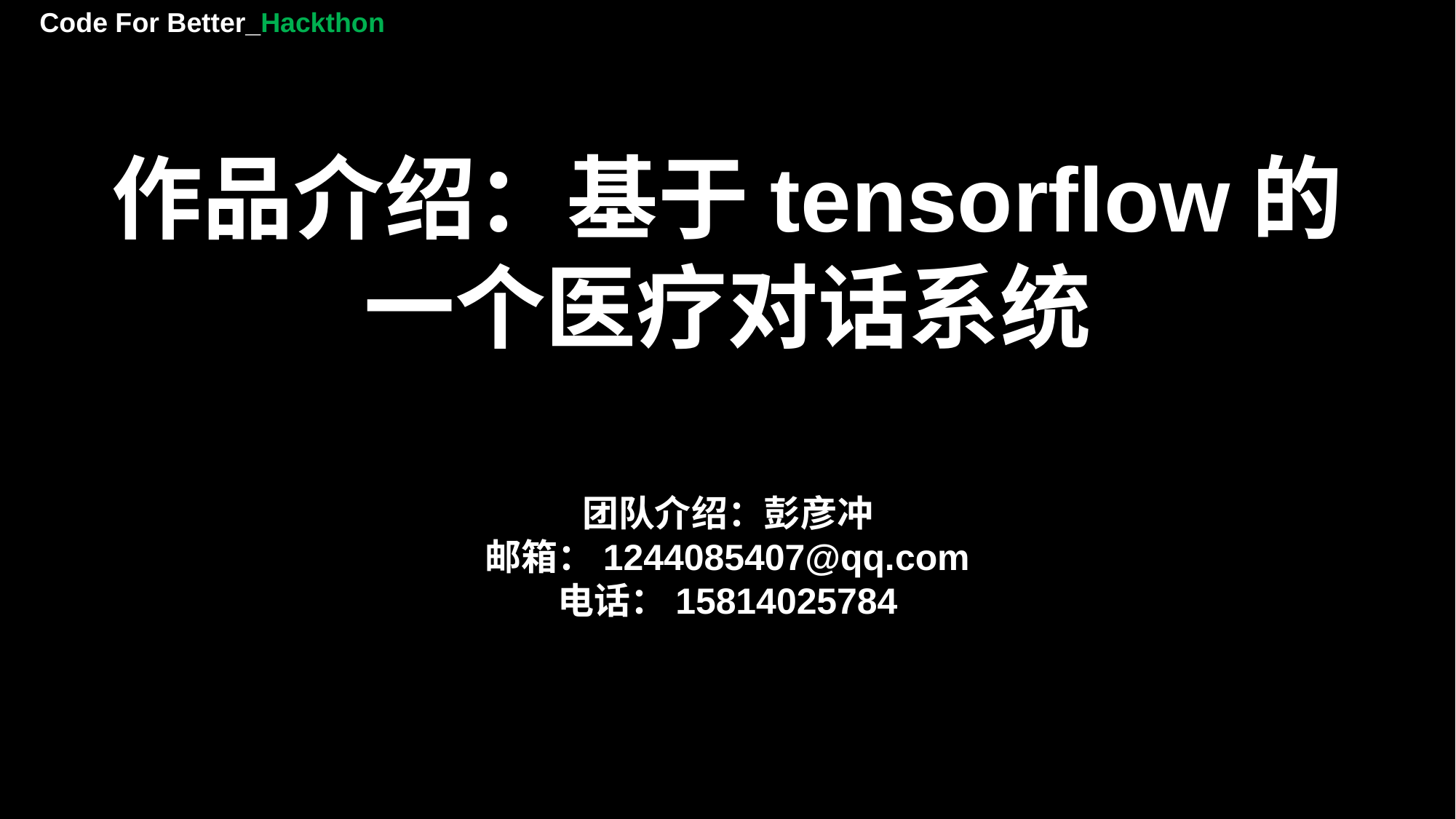

Code For Better_Hackthon

作品介绍：基于tensorflow的一个医疗对话系统

团队介绍：彭彦冲
邮箱：1244085407@qq.com
电话：15814025784